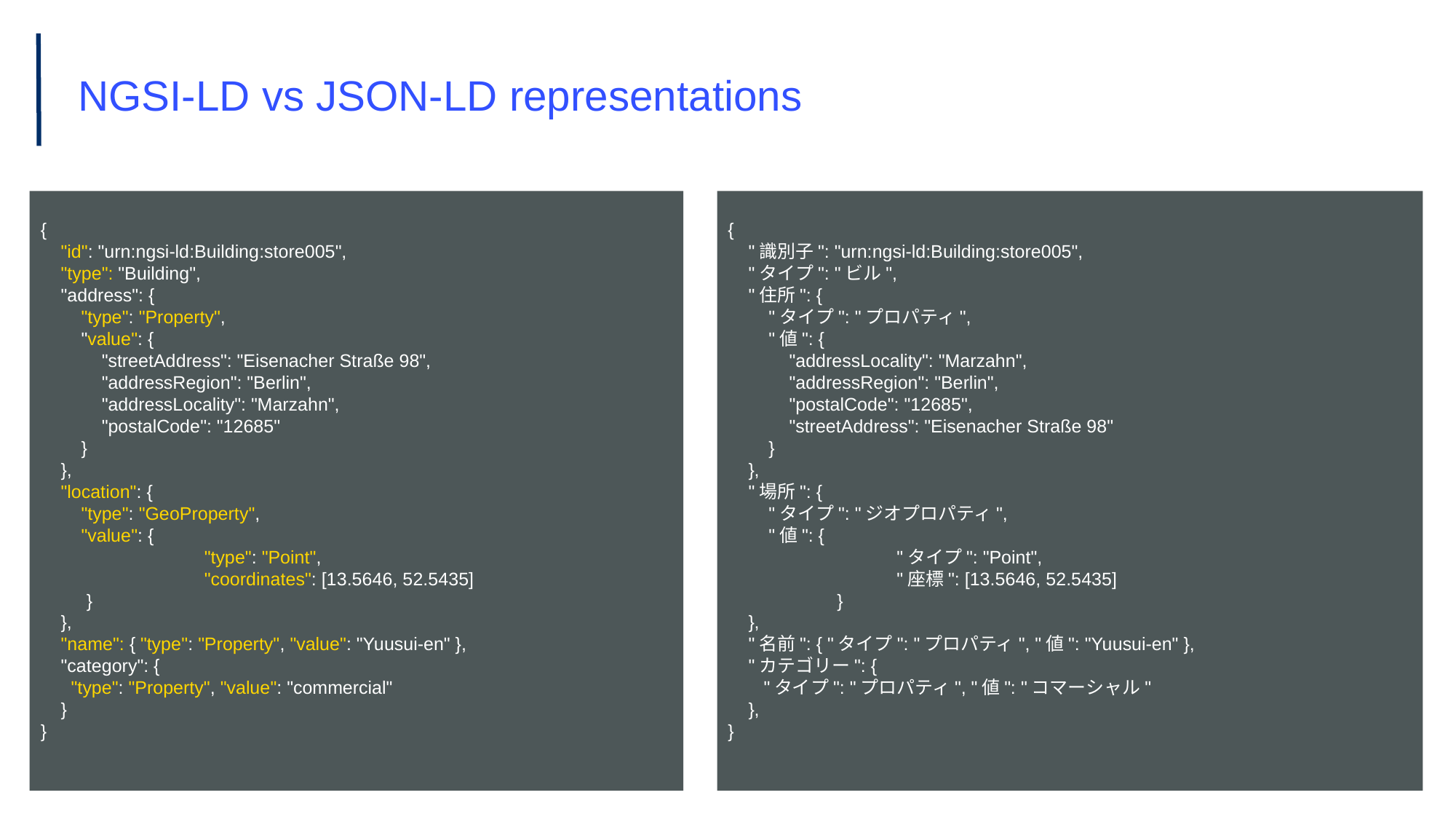

# NGSI-LD vs JSON-LD representations
{
    "id": "urn:ngsi-ld:Building:store005",
    "type": "Building",
    "address": {
        "type": "Property",
        "value": {
            "streetAddress": "Eisenacher Straße 98",
            "addressRegion": "Berlin",
            "addressLocality": "Marzahn",
            "postalCode": "12685"
        }
    },
    "location": {
        "type": "GeoProperty",
        "value": {
"type": "Point",
"coordinates": [13.5646, 52.5435]
         }
    },
    "name": { "type": "Property", "value": "Yuusui-en" },
    "category": {
      "type": "Property", "value": "commercial"
    }
}

{
    "識別子": "urn:ngsi-ld:Building:store005",
    "タイプ": "ビル",
    "住所": {
        "タイプ": "プロパティ",
        "値": {
            "addressLocality": "Marzahn",
            "addressRegion": "Berlin",
            "postalCode": "12685",
            "streetAddress": "Eisenacher Straße 98"
        }
    },
    "場所": {
        "タイプ": "ジオプロパティ",
        "値": {
 "タイプ": "Point",
 "座標": [13.5646, 52.5435]
}
    },
    "名前": { "タイプ": "プロパティ", "値": "Yuusui-en" },
    "カテゴリー": {
       "タイプ": "プロパティ", "値": "コマーシャル"
    },
}

19